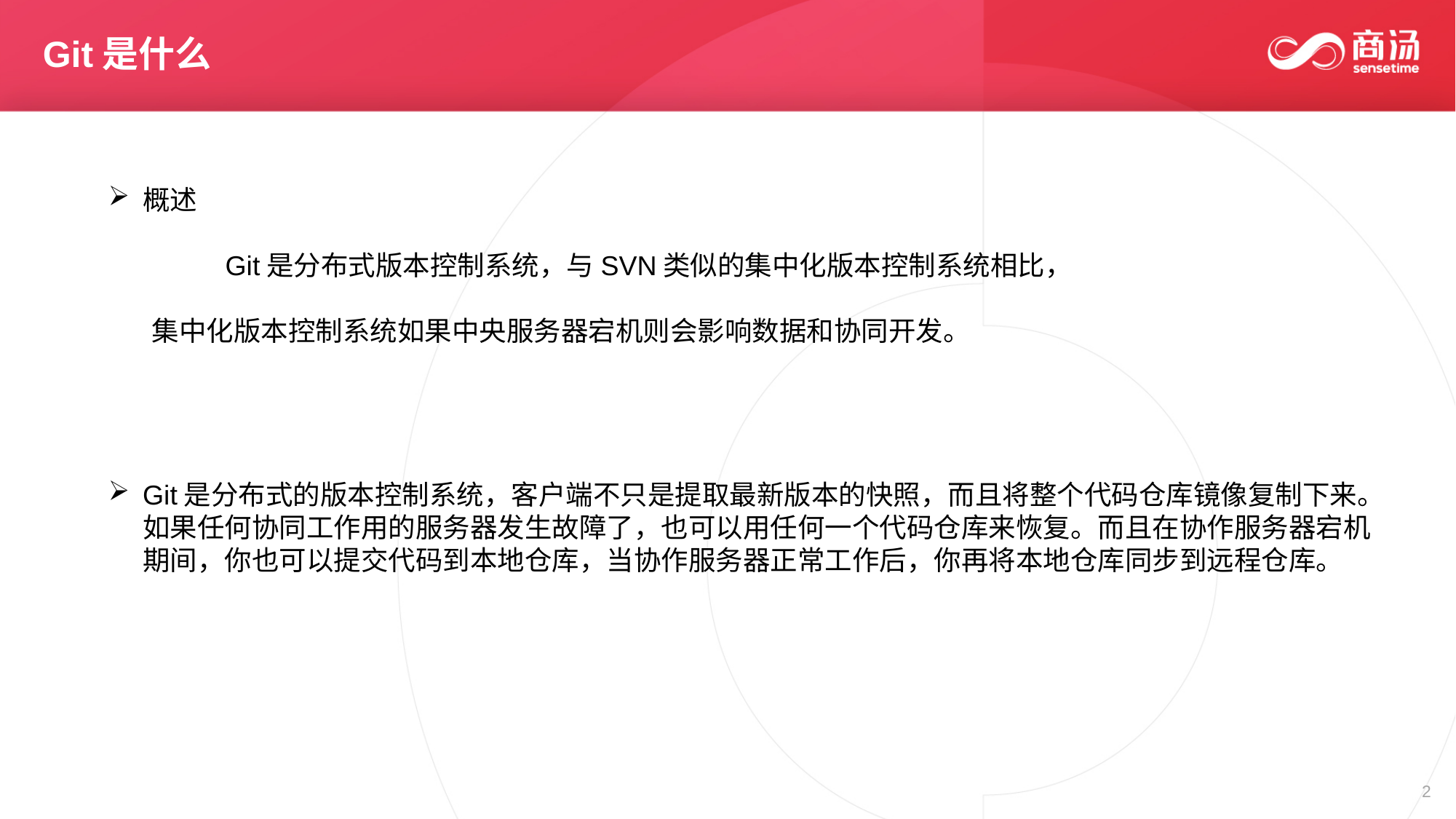

Git是什么
概述

	 Git是分布式版本控制系统，与SVN类似的集中化版本控制系统相比，

      集中化版本控制系统如果中央服务器宕机则会影响数据和协同开发。

Git是分布式的版本控制系统，客户端不只是提取最新版本的快照，而且将整个代码仓库镜像复制下来。如果任何协同工作用的服务器发生故障了，也可以用任何一个代码仓库来恢复。而且在协作服务器宕机期间，你也可以提交代码到本地仓库，当协作服务器正常工作后，你再将本地仓库同步到远程仓库。

2